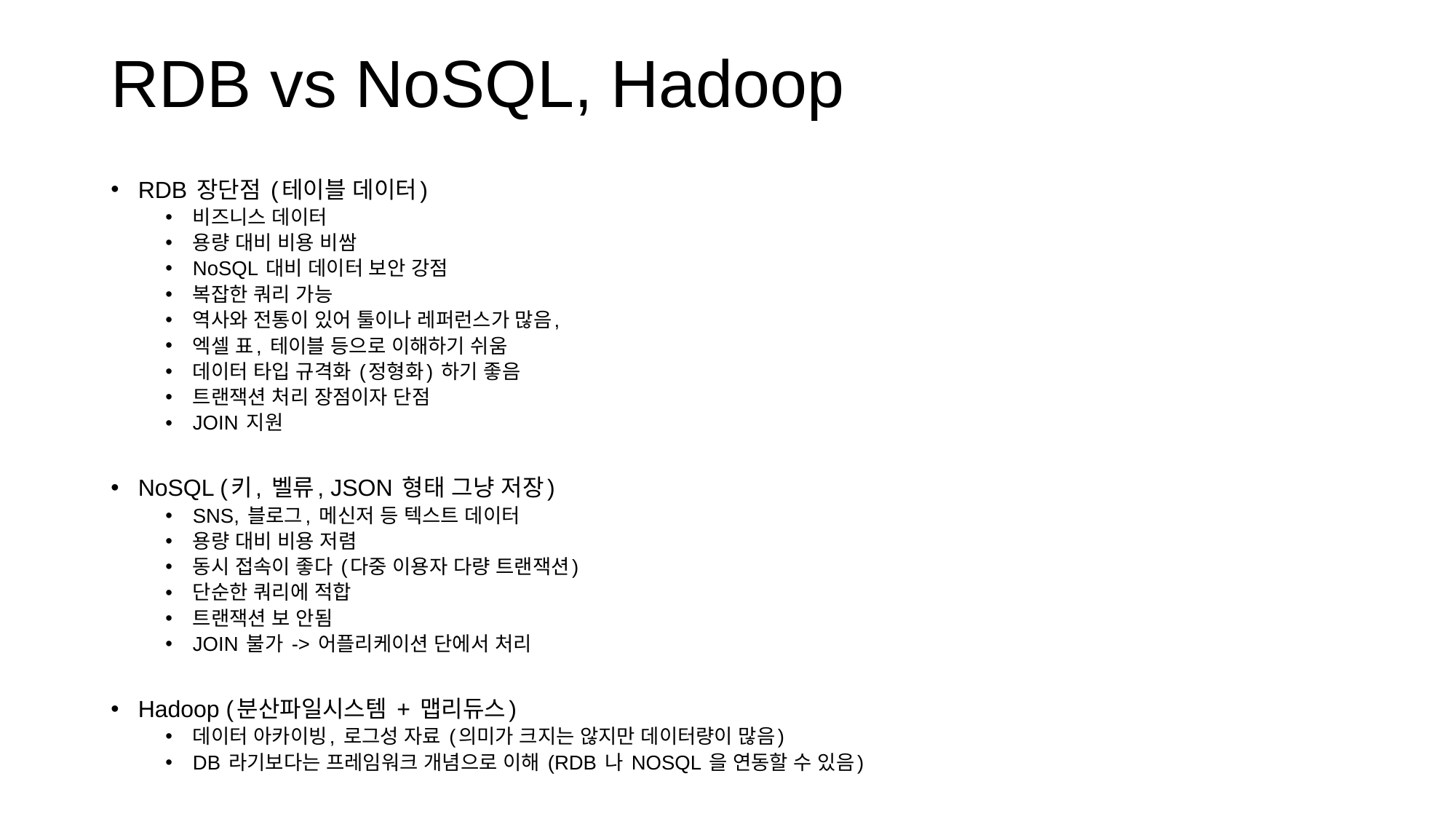

# RDB vs NoSQL, Hadoop
RDB 장단점 (테이블 데이터)
비즈니스 데이터
용량 대비 비용 비쌈
NoSQL 대비 데이터 보안 강점
복잡한 쿼리 가능
역사와 전통이 있어 툴이나 레퍼런스가 많음,
엑셀 표, 테이블 등으로 이해하기 쉬움
데이터 타입 규격화 (정형화) 하기 좋음
트랜잭션 처리 장점이자 단점
JOIN 지원

NoSQL (키, 벨류, JSON 형태 그냥 저장)
SNS, 블로그, 메신저 등 텍스트 데이터
용량 대비 비용 저렴
동시 접속이 좋다 (다중 이용자 다량 트랜잭션)
단순한 쿼리에 적합
트랜잭션 보 안됨
JOIN 불가 -> 어플리케이션 단에서 처리

Hadoop (분산파일시스템 + 맵리듀스)
데이터 아카이빙, 로그성 자료 (의미가 크지는 않지만 데이터량이 많음)
DB 라기보다는 프레임워크 개념으로 이해 (RDB 나 NOSQL 을 연동할 수 있음)